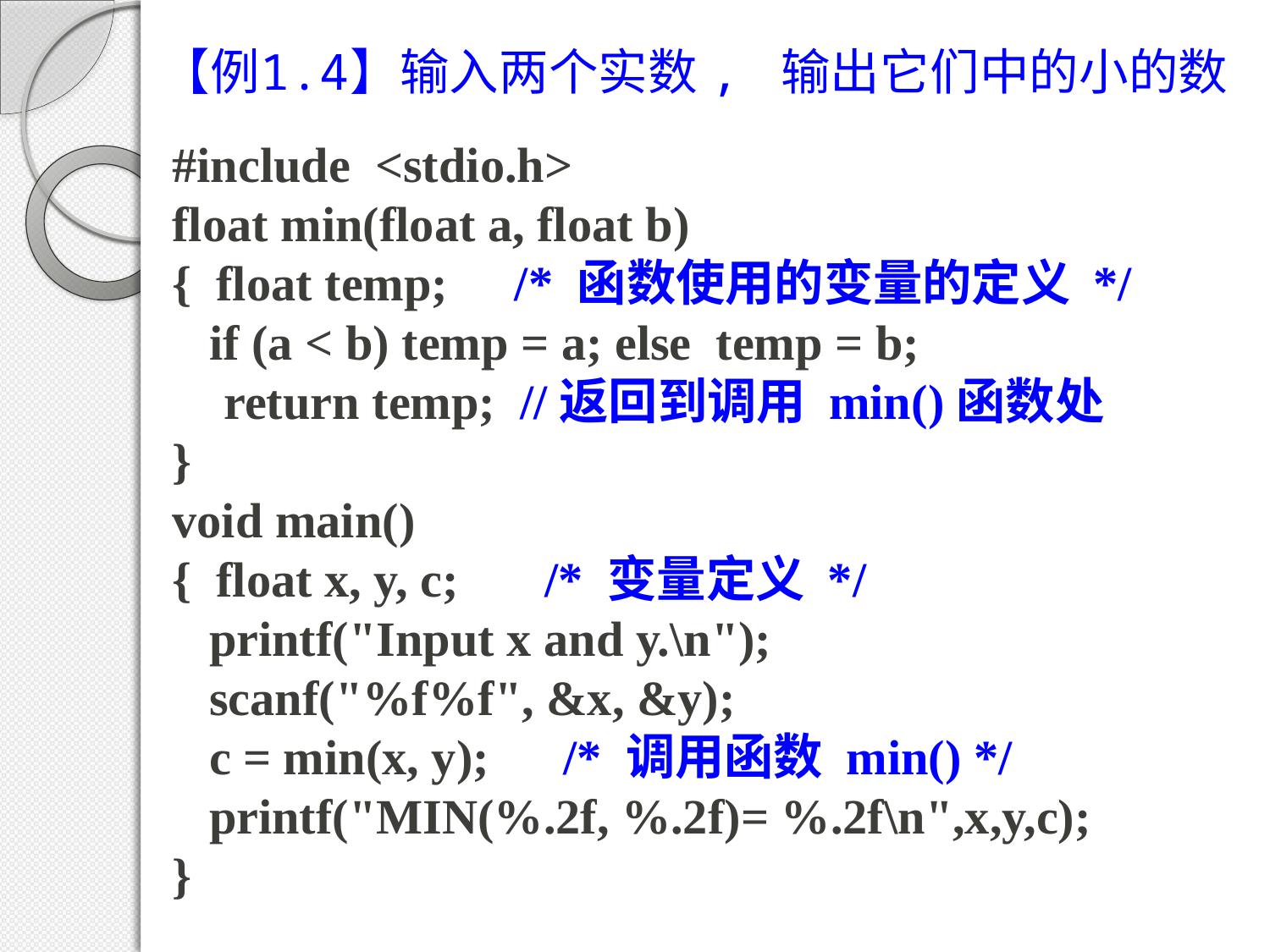

# 【例1.4】输入两个实数, 输出它们中的小的数
#include  <stdio.h>
float min(float a, float b)
{  float temp; 	    /* 函数使用的变量的定义 */
   if (a < b) temp = a; else  temp = b;
	 return temp;  //返回到调用 min()函数处
}
void main()
{  float x, y, c;       /* 变量定义 */
   printf("Input x and y.\n");
   scanf("%f%f", &x, &y);
   c = min(x, y);      /* 调用函数 min() */
   printf("MIN(%.2f, %.2f)= %.2f\n",x,y,c);
}
46